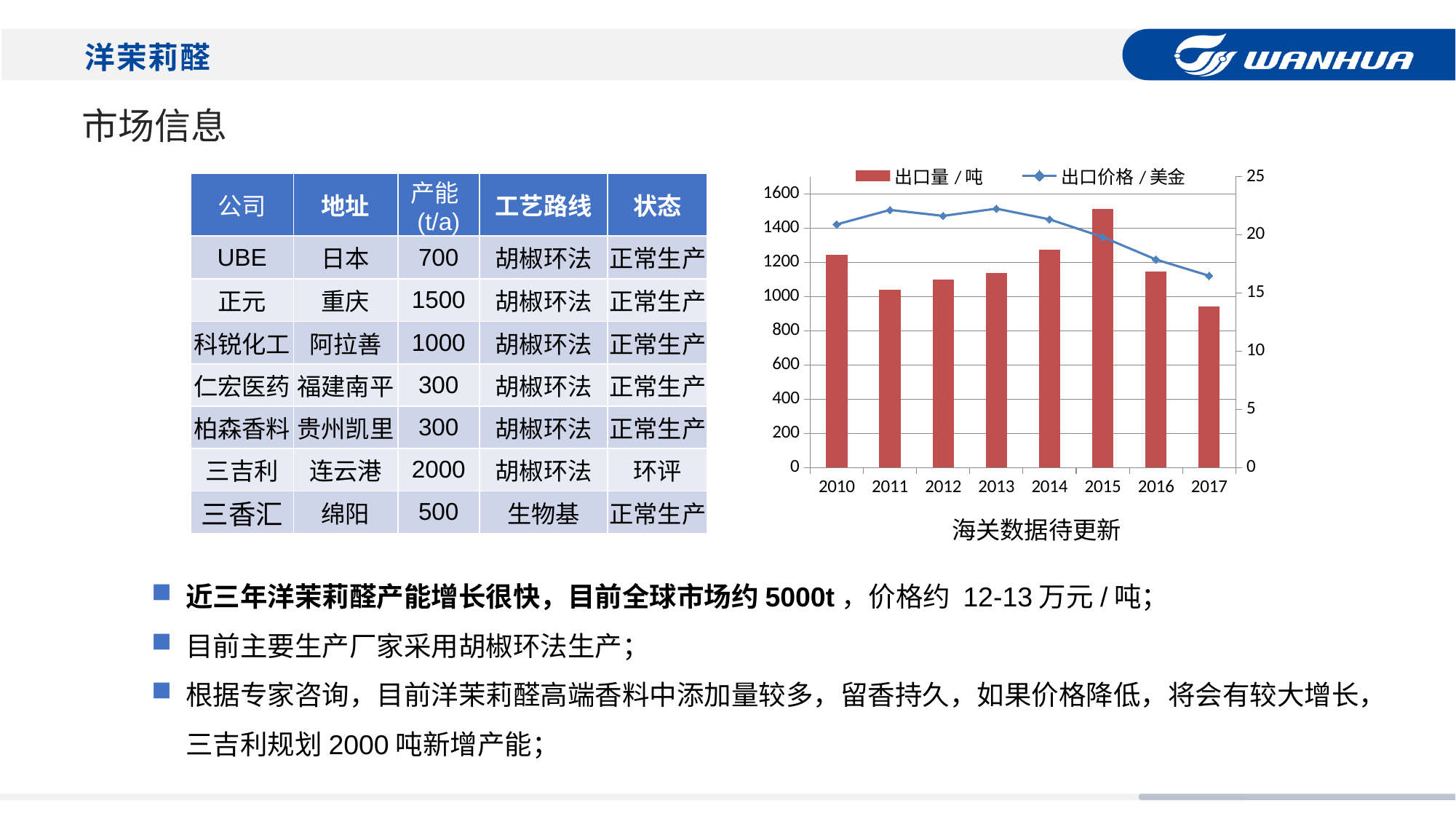

洋茉莉醛

# 市场信息

### Chart

| Category |  |  |
|---|---|---|
| 2010 | 1245.526 | 20.91 |
| 2011 | 1041.45 | 22.15 |
| 2012 | 1098.25 | 21.64 |
| 2013 | 1139.15 | 22.26 |
| 2014 | 1274.2 | 21.34 |
| 2015 | 1511.703 | 19.82 |
| 2016 | 1144.201 | 17.89 |
| 2017 | 940.31 | 16.49 |
| 公司 | 地址 | 产能(t/a) | 工艺路线 | 状态 |
| --- | --- | --- | --- | --- |
| UBE | 日本 | 700 | 胡椒环法 | 正常生产 |
| 正元 | 重庆 | 1500 | 胡椒环法 | 正常生产 |
| 科锐化工 | 阿拉善 | 1000 | 胡椒环法 | 正常生产 |
| 仁宏医药 | 福建南平 | 300 | 胡椒环法 | 正常生产 |
| 柏森香料 | 贵州凯里 | 300 | 胡椒环法 | 正常生产 |
| 三吉利 | 连云港 | 2000 | 胡椒环法 | 环评 |
| 三香汇 | 绵阳 | 500 | 生物基 | 正常生产 |
海关数据待更新
近三年洋茉莉醛产能增长很快，目前全球市场约5000t，价格约 12-13万元/吨；
目前主要生产厂家采用胡椒环法生产；
根据专家咨询，目前洋茉莉醛高端香料中添加量较多，留香持久，如果价格降低，将会有较大增长，三吉利规划2000吨新增产能；